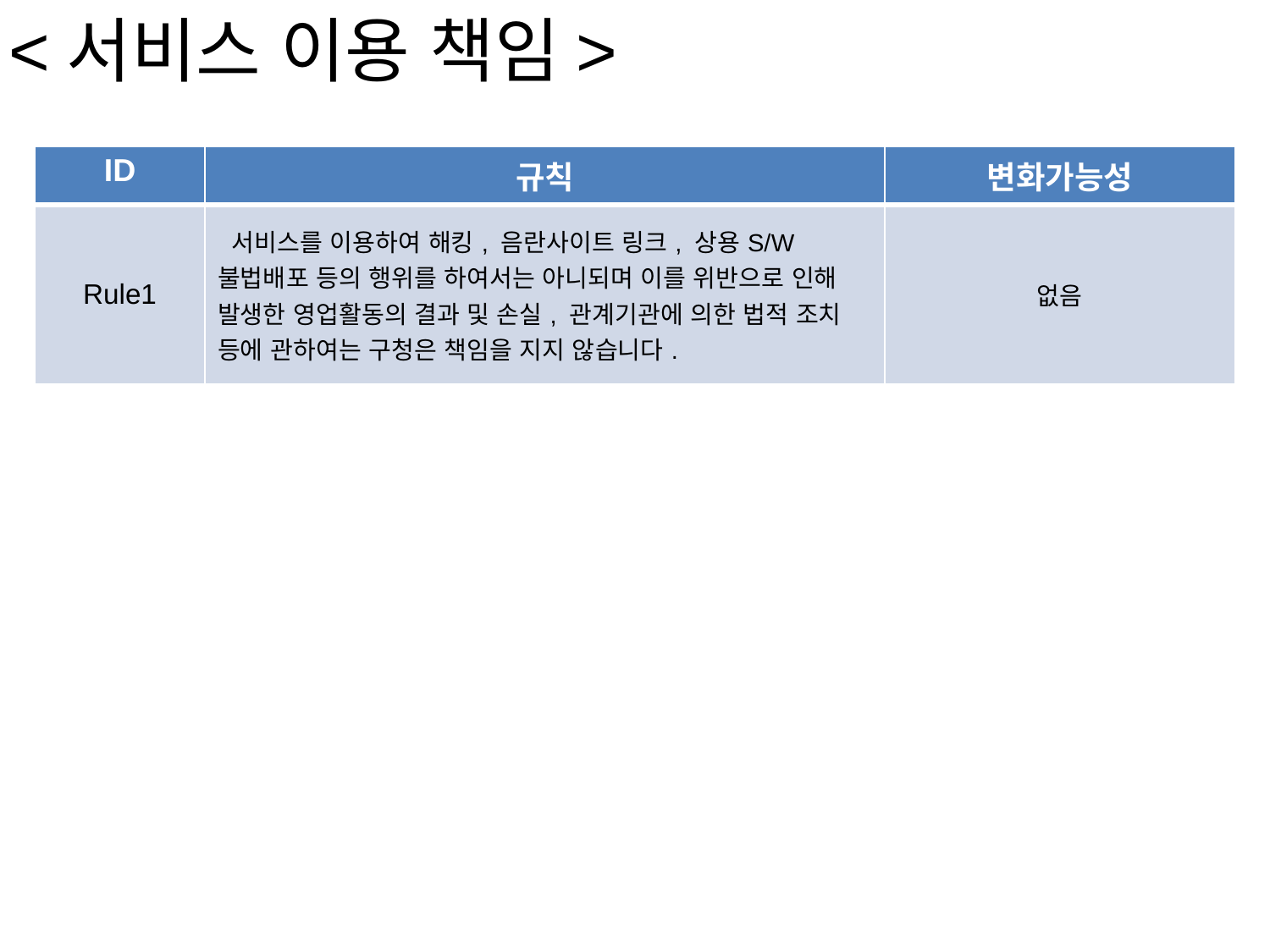

<서비스 이용 책임>
| ID | 규칙 | 변화가능성 |
| --- | --- | --- |
| Rule1 | 서비스를 이용하여 해킹, 음란사이트 링크, 상용S/W 불법배포 등의 행위를 하여서는 아니되며 이를 위반으로 인해 발생한 영업활동의 결과 및 손실, 관계기관에 의한 법적 조치 등에 관하여는 구청은 책임을 지지 않습니다. | 없음 |